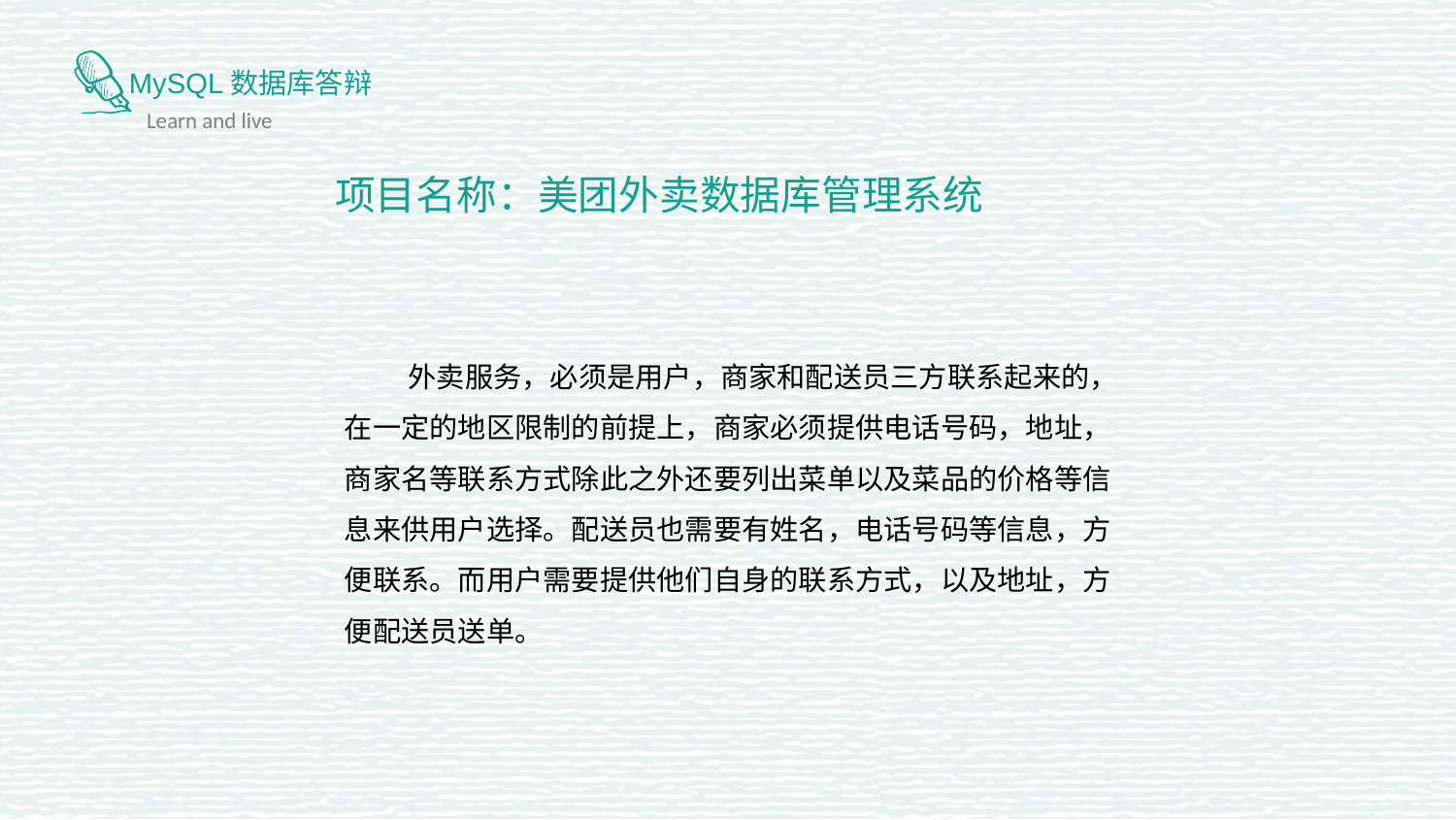

项目名称：美团外卖数据库管理系统
         外卖服务，必须是用户，商家和配送员三方联系起来的，在一定的地区限制的前提上，商家必须提供电话号码，地址，商家名等联系方式除此之外还要列出菜单以及菜品的价格等信息来供用户选择。配送员也需要有姓名，电话号码等信息，方便联系。而用户需要提供他们自身的联系方式，以及地址，方便配送员送单。